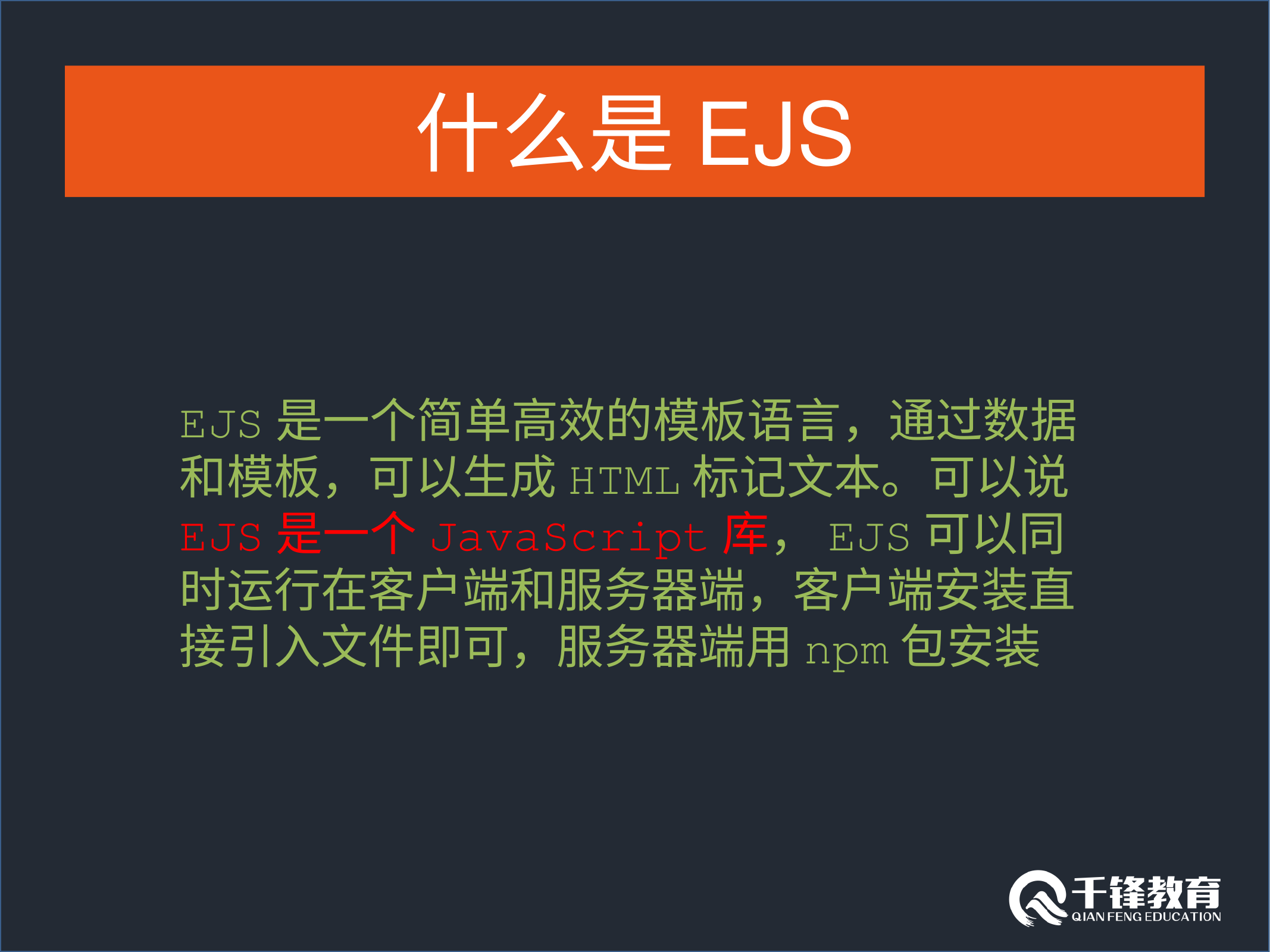

#
什么是EJS
EJS是一个简单高效的模板语言，通过数据和模板，可以生成HTML标记文本。可以说EJS是一个JavaScript库，EJS可以同时运行在客户端和服务器端，客户端安装直接引入文件即可，服务器端用npm包安装